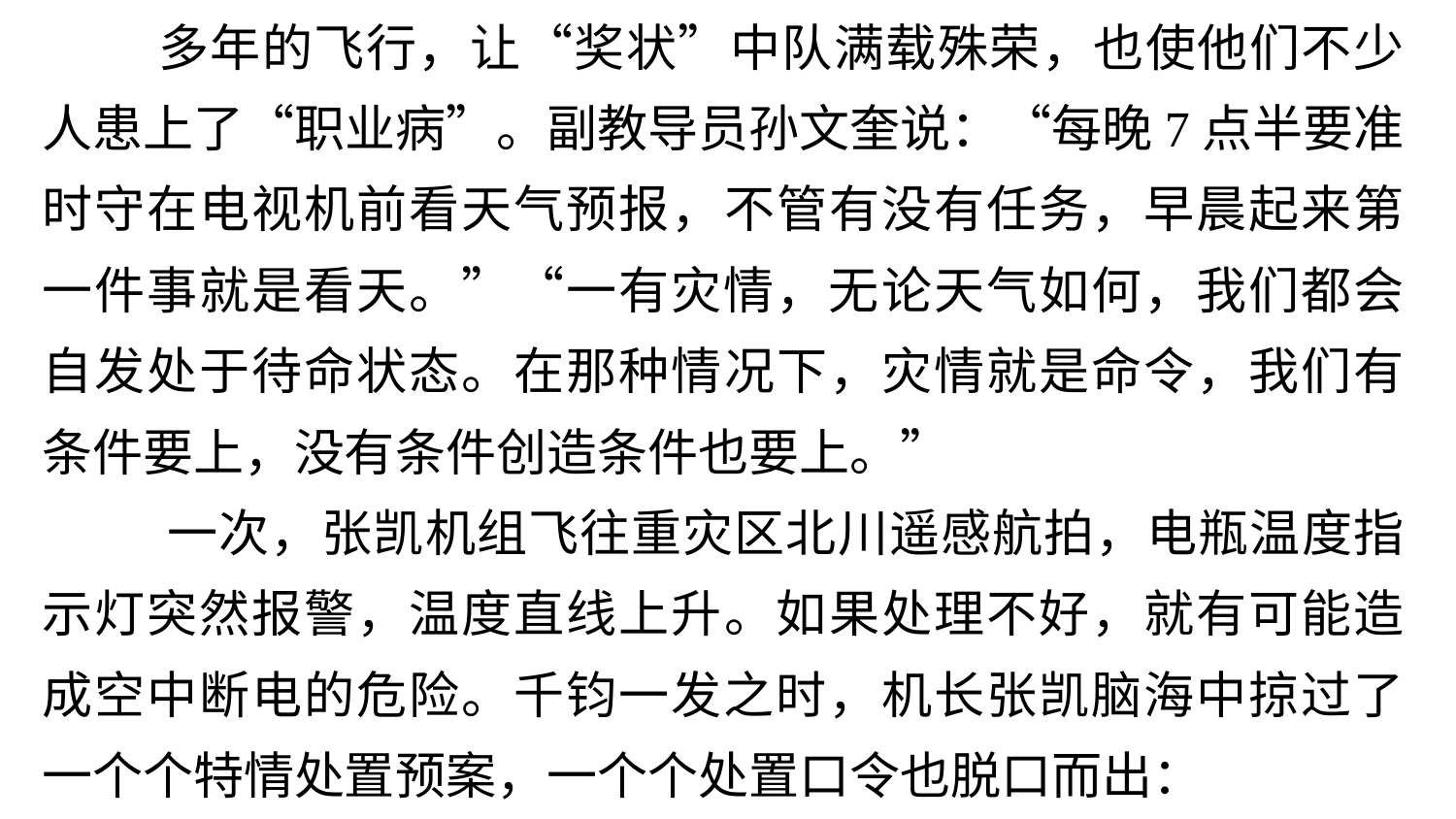

多年的飞行，让“奖状”中队满载殊荣，也使他们不少人患上了“职业病”。副教导员孙文奎说：“每晚7点半要准时守在电视机前看天气预报，不管有没有任务，早晨起来第一件事就是看天。”“一有灾情，无论天气如何，我们都会自发处于待命状态。在那种情况下，灾情就是命令，我们有条件要上，没有条件创造条件也要上。”
         一次，张凯机组飞往重灾区北川遥感航拍，电瓶温度指示灯突然报警，温度直线上升。如果处理不好，就有可能造成空中断电的危险。千钧一发之时，机长张凯脑海中掠过了一个个特情处置预案，一个个处置口令也脱口而出：